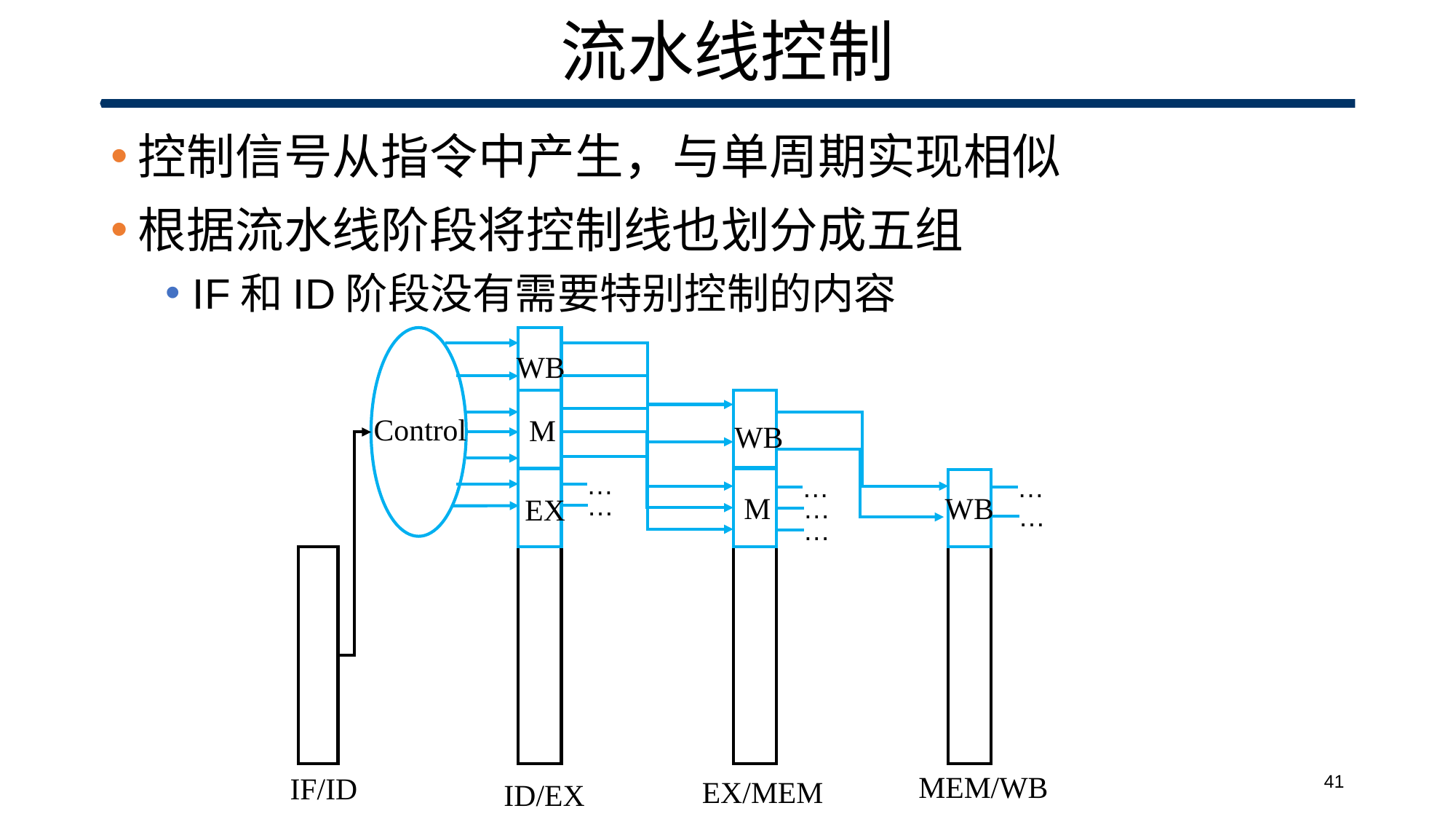

# 流水线控制
控制信号从指令中产生，与单周期实现相似
根据流水线阶段将控制线也划分成五组
IF和ID阶段没有需要特别控制的内容

WB
M

Control
WB
…
…
…

M

…
WB
EX
…
…
…

MEM/WB
IF/ID
EX/MEM
ID/EX
41